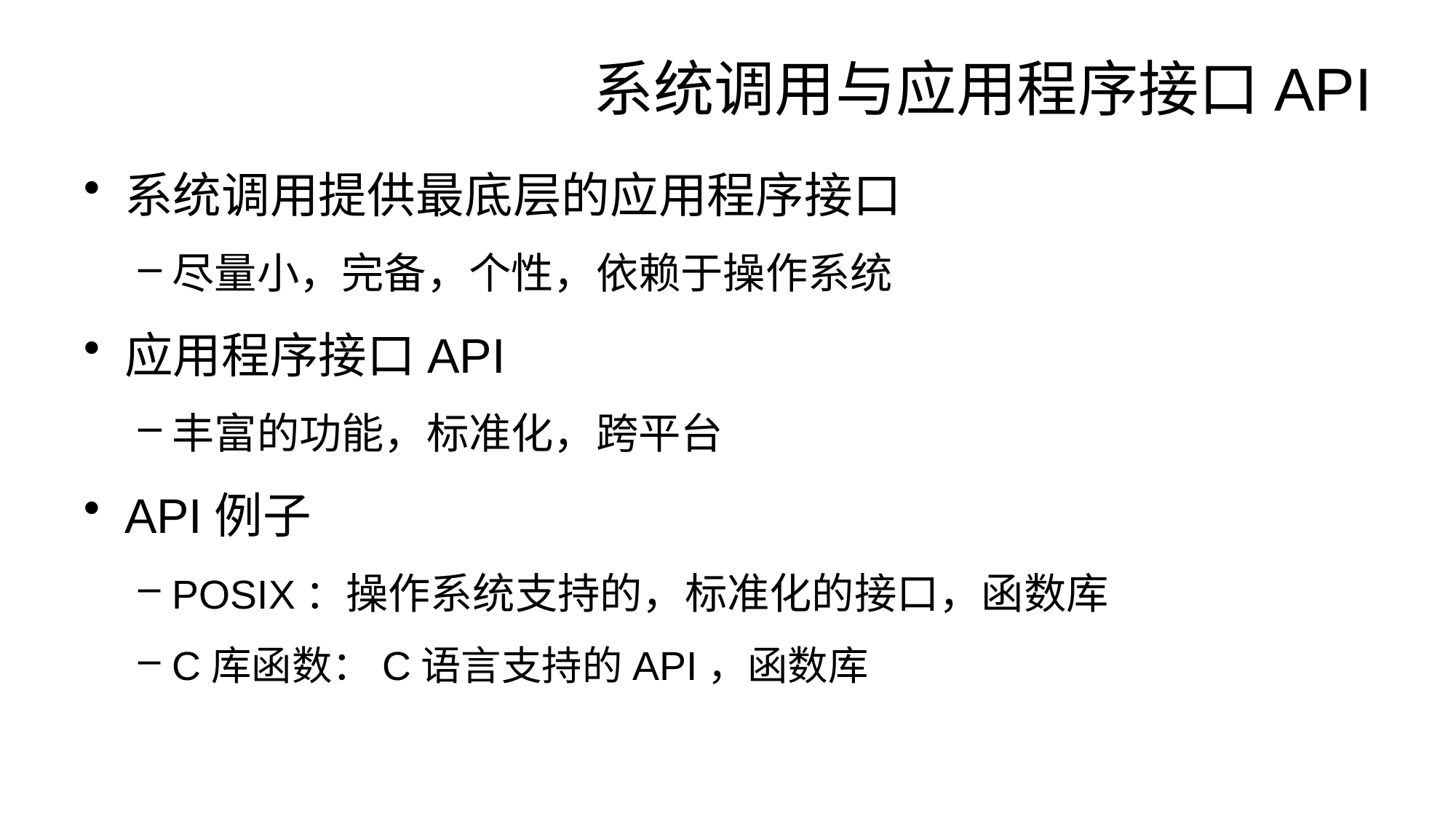

# 系统调用与应用程序接口API
系统调用提供最底层的应用程序接口
尽量小，完备，个性，依赖于操作系统
应用程序接口API
丰富的功能，标准化，跨平台
API例子
POSIX：操作系统支持的，标准化的接口，函数库
C库函数：C语言支持的API，函数库